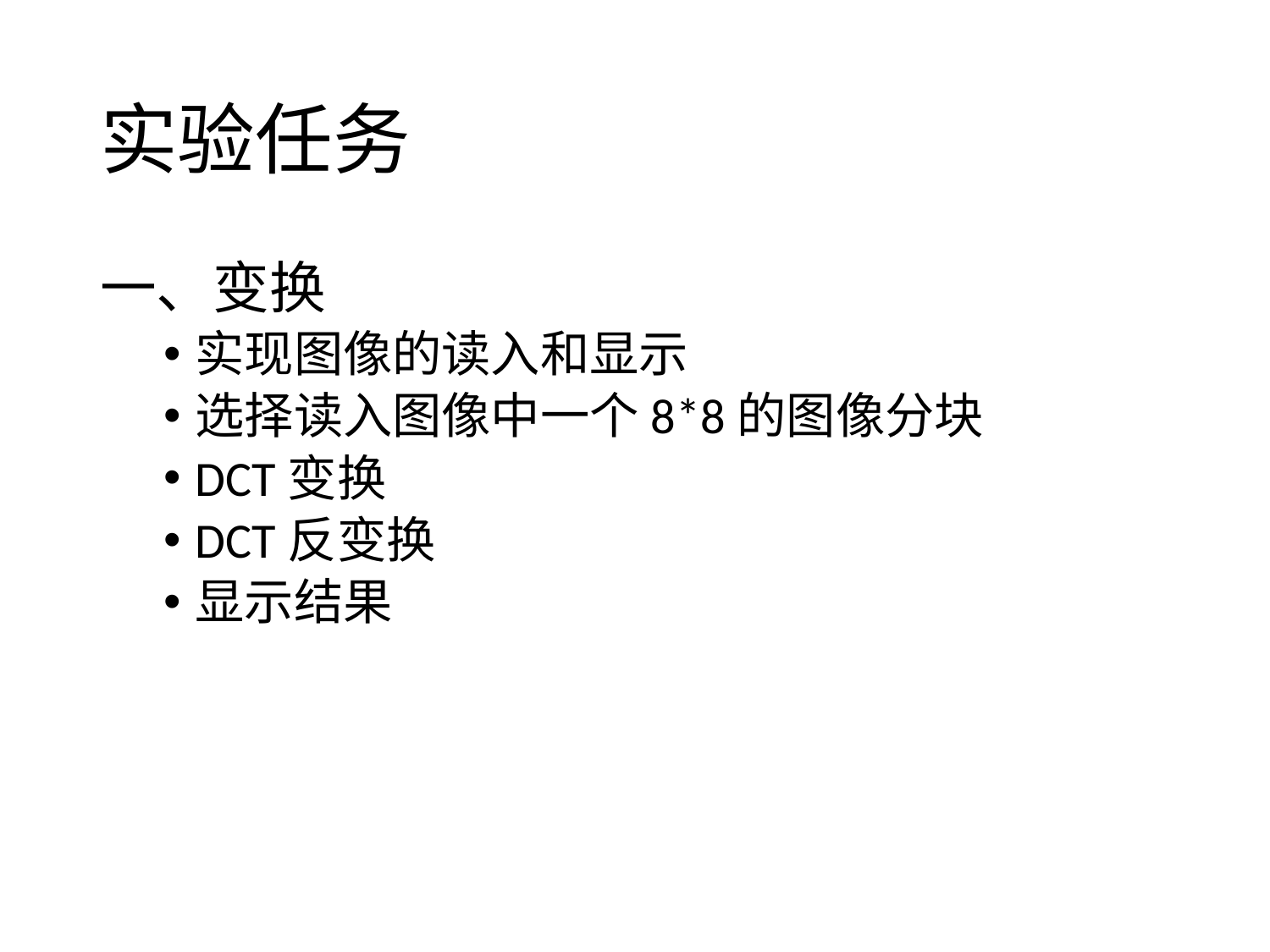

# 实验任务
一、变换
实现图像的读入和显示
选择读入图像中一个8*8的图像分块
DCT变换
DCT反变换
显示结果